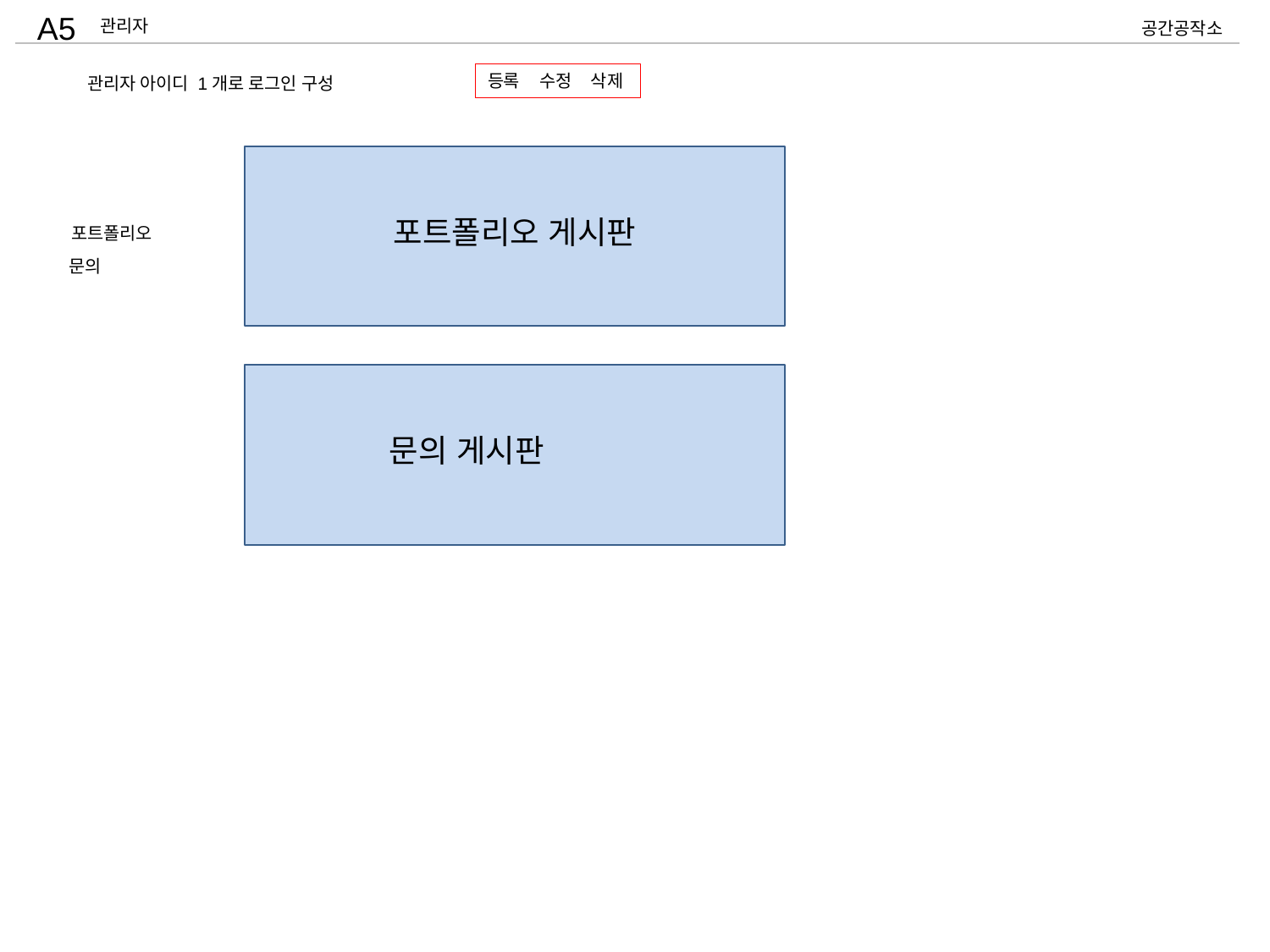

A5
관리자
공간공작소
등록    수정    삭제
관리자 아이디 1개로 로그인 구성

포트폴리오 게시판
포트폴리오
문의

문의 게시판